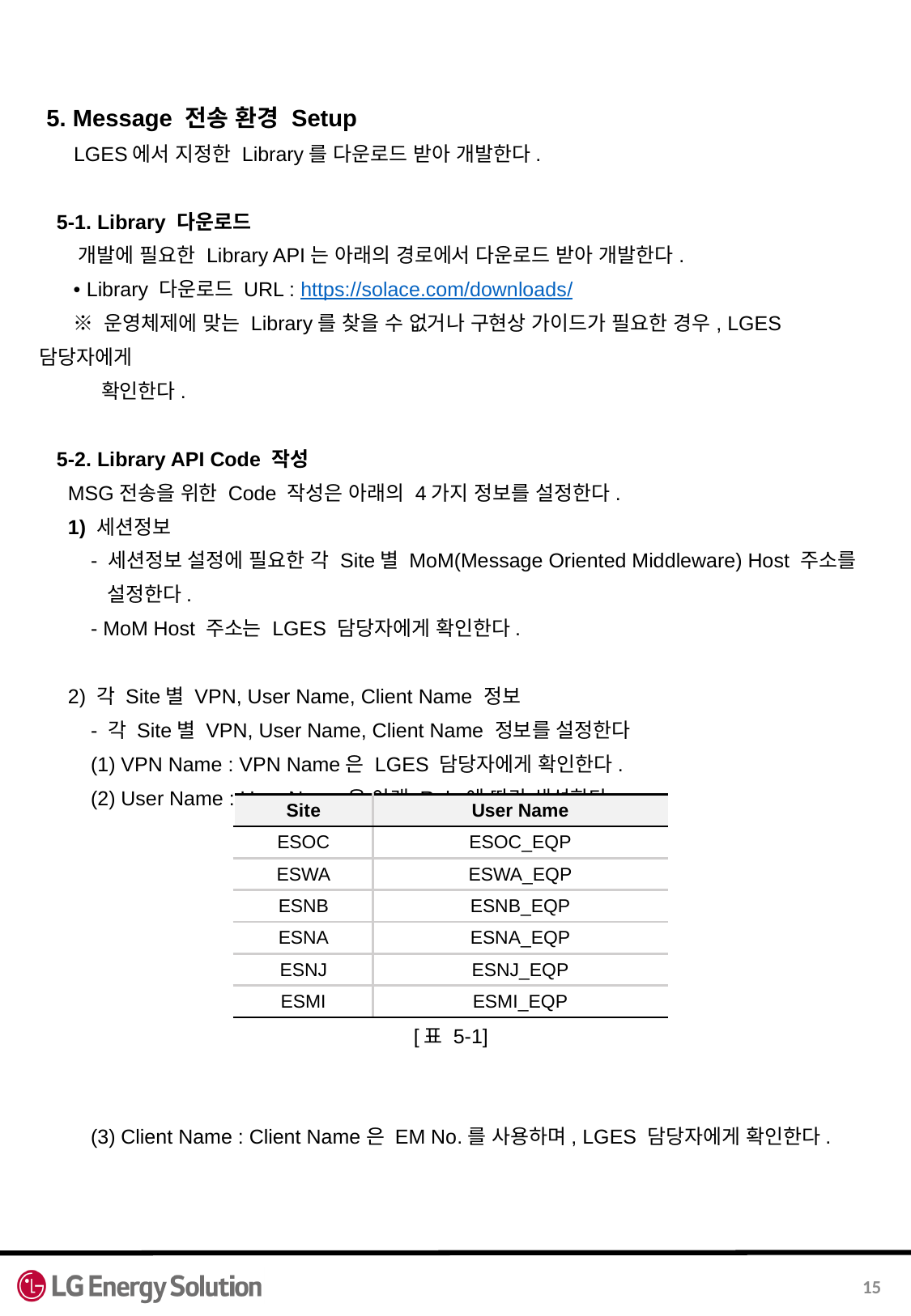

5. Message 전송 환경 Setup
      LGES에서 지정한 Library를 다운로드 받아 개발한다.

   5-1. Library 다운로드
      개발에 필요한 Library API는 아래의 경로에서 다운로드 받아 개발한다.
      • Library 다운로드 URL : https://solace.com/downloads/
      ※ 운영체제에 맞는 Library를 찾을 수 없거나 구현상 가이드가 필요한 경우, LGES 담당자에게
          확인한다.

   5-2. Library API Code 작성
     MSG전송을 위한 Code 작성은 아래의 4가지 정보를 설정한다.
     1) 세션정보
         - 세션정보 설정에 필요한 각 Site별 MoM(Message Oriented Middleware) Host 주소를
           설정한다.
         - MoM Host 주소는 LGES 담당자에게 확인한다.

     2) 각 Site별 VPN, User Name, Client Name 정보
         - 각 Site별 VPN, User Name, Client Name 정보를 설정한다
         (1) VPN Name : VPN Name은 LGES 담당자에게 확인한다.
         (2) User Name : User Name은 아래 Rule에 따라 생성한다.

         (3) Client Name : Client Name은 EM No.를 사용하며, LGES 담당자에게 확인한다.

| Site | User Name |
| --- | --- |
| ESOC | ESOC\_EQP |
| ESWA | ESWA\_EQP |
| ESNB | ESNB\_EQP |
| ESNA | ESNA\_EQP |
| ESNJ | ESNJ\_EQP |
| ESMI | ESMI\_EQP |
[표 5-1]
15